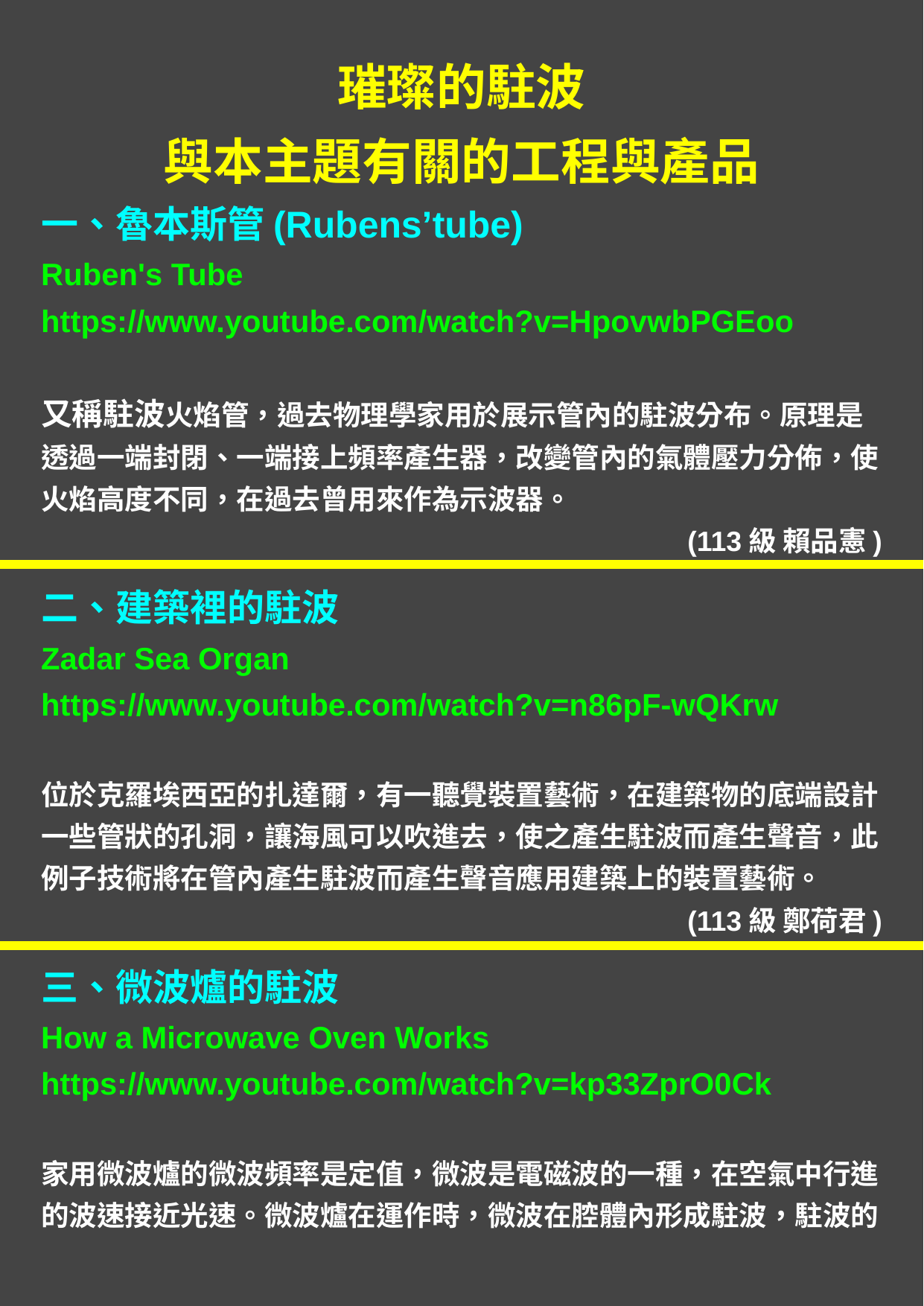

璀璨的駐波
與本主題有關的工程與產品
一、魯本斯管(Rubens’tube)
Ruben's Tube
https://www.youtube.com/watch?v=HpovwbPGEoo

又稱駐波火焰管，過去物理學家用於展示管內的駐波分布。原理是透過一端封閉、一端接上頻率產生器，改變管內的氣體壓力分佈，使火焰高度不同，在過去曾用來作為示波器。
(113級 賴品憲)

二、建築裡的駐波
Zadar Sea Organ
https://www.youtube.com/watch?v=n86pF-wQKrw

位於克羅埃西亞的扎達爾，有一聽覺裝置藝術，在建築物的底端設計一些管狀的孔洞，讓海風可以吹進去，使之產生駐波而產生聲音，此例子技術將在管內產生駐波而產生聲音應用建築上的裝置藝術。
(113級 鄭荷君)

三、微波爐的駐波
How a Microwave Oven Works
https://www.youtube.com/watch?v=kp33ZprO0Ck

家用微波爐的微波頻率是定值，微波是電磁波的一種，在空氣中行進的波速接近光速。微波爐在運作時，微波在腔體內形成駐波，駐波的